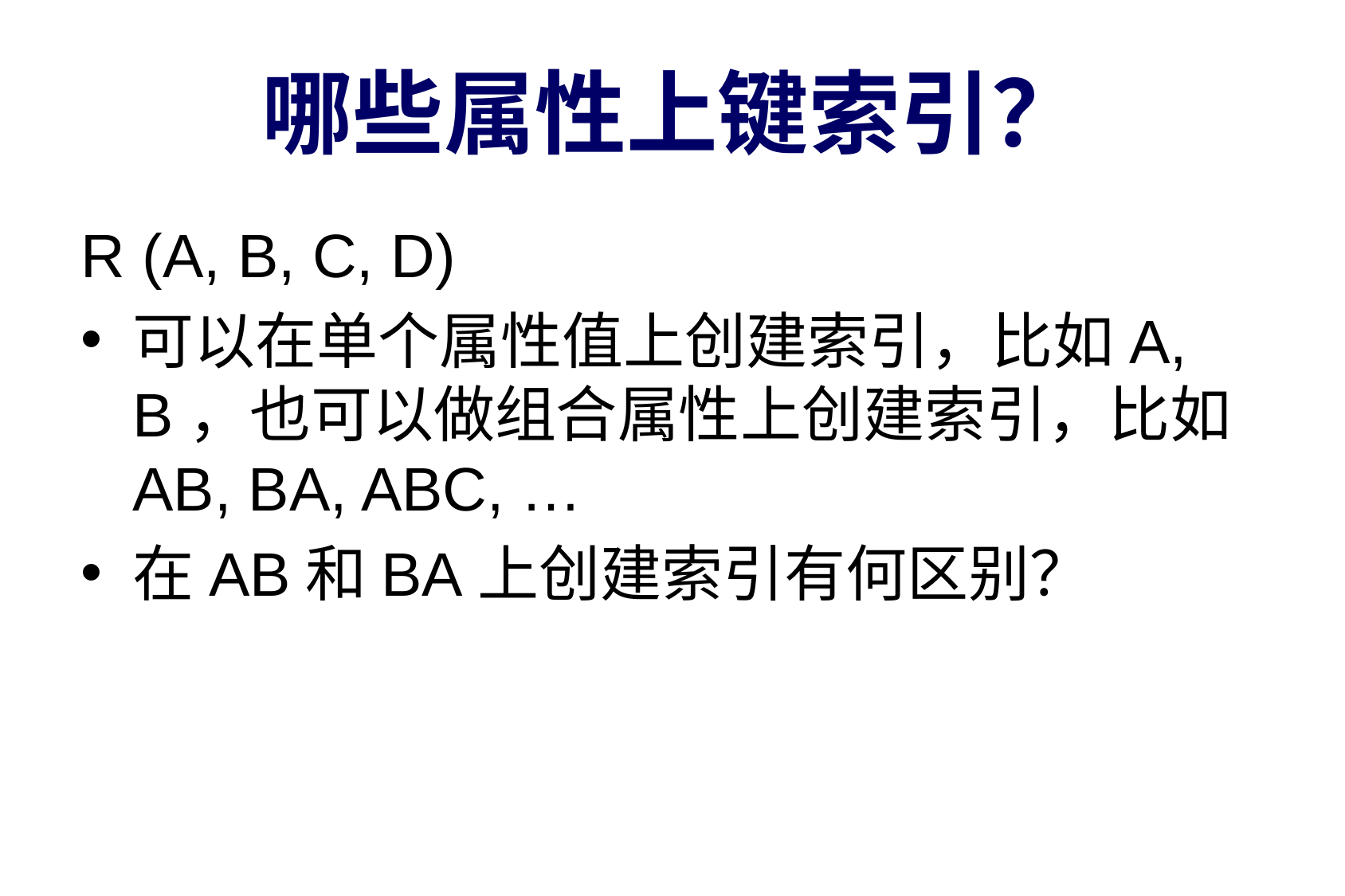

# 哪些属性上键索引？
R (A, B, C, D)
可以在单个属性值上创建索引，比如A, B，也可以做组合属性上创建索引，比如AB, BA, ABC, …
在AB和BA上创建索引有何区别？